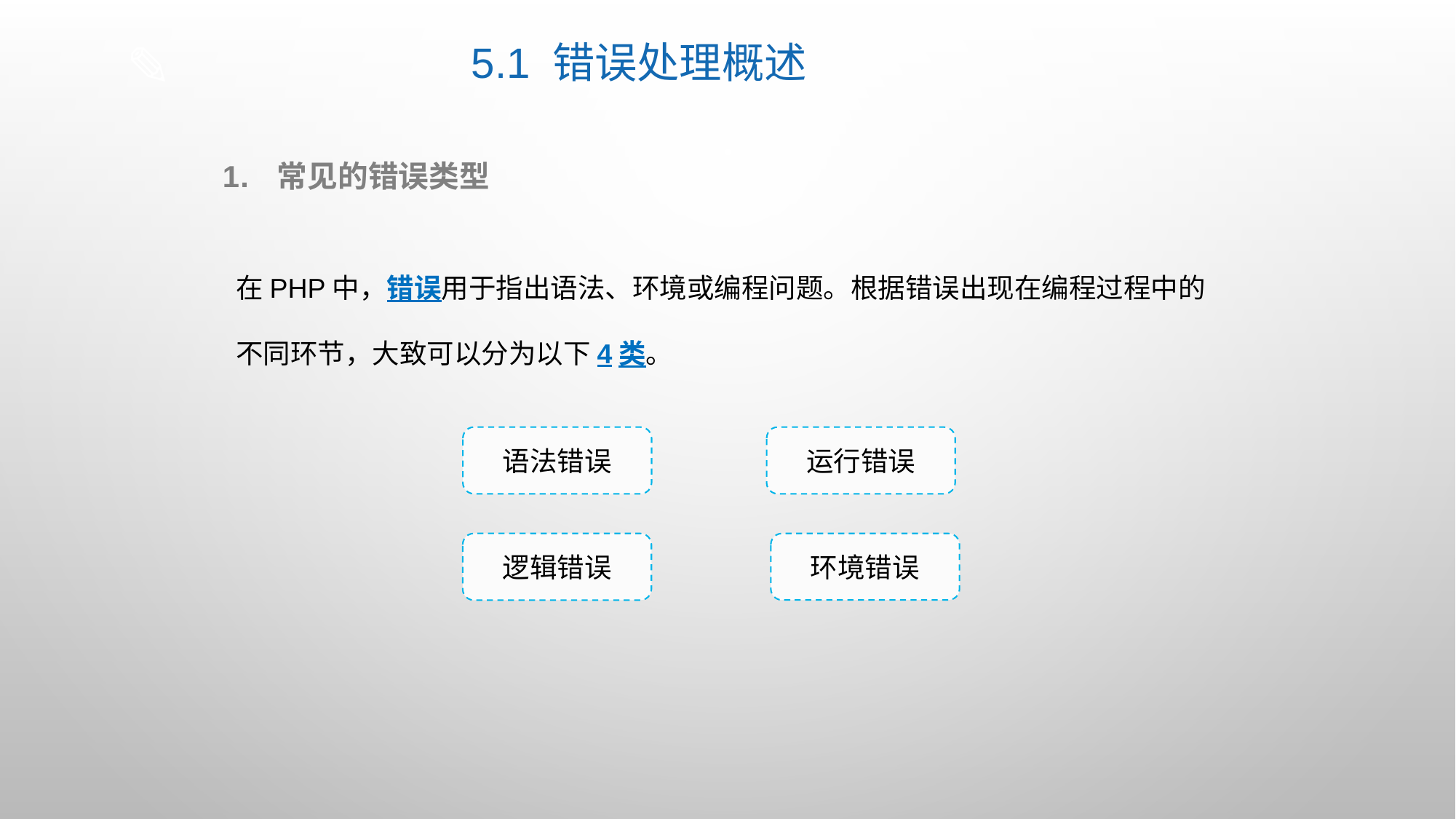

# 5.1 错误处理概述
常见的错误类型
在PHP中，错误用于指出语法、环境或编程问题。根据错误出现在编程过程中的不同环节，大致可以分为以下4类。
语法错误
运行错误
逻辑错误
环境错误